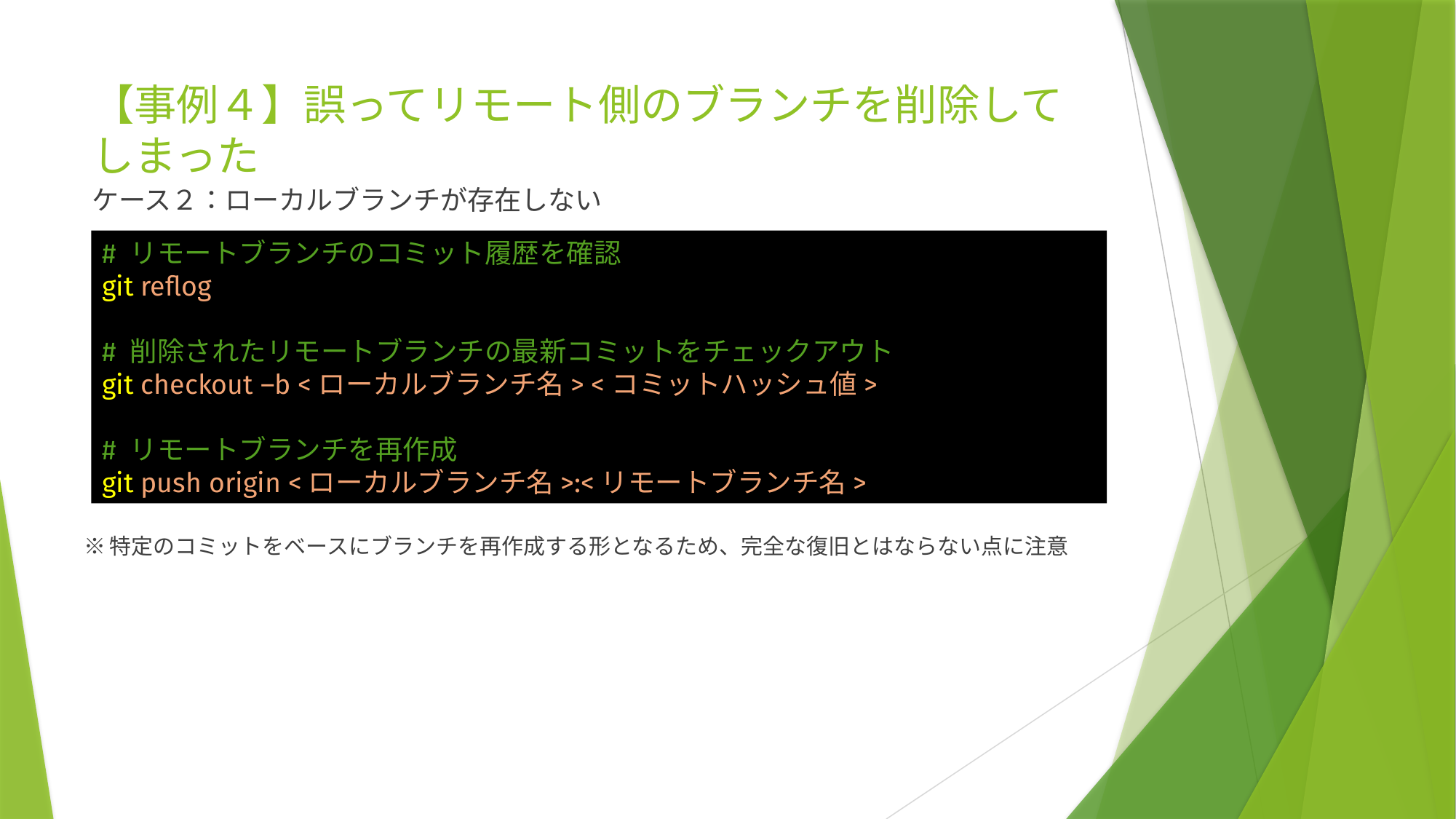

# 【事例４】誤ってリモート側のブランチを削除してしまった
ケース２：ローカルブランチが存在しない
# リモートブランチのコミット履歴を確認
git reflog

# 削除されたリモートブランチの最新コミットをチェックアウト
git checkout –b <ローカルブランチ名> <コミットハッシュ値>

# リモートブランチを再作成
git push origin <ローカルブランチ名>:<リモートブランチ名>
※特定のコミットをベースにブランチを再作成する形となるため、完全な復旧とはならない点に注意